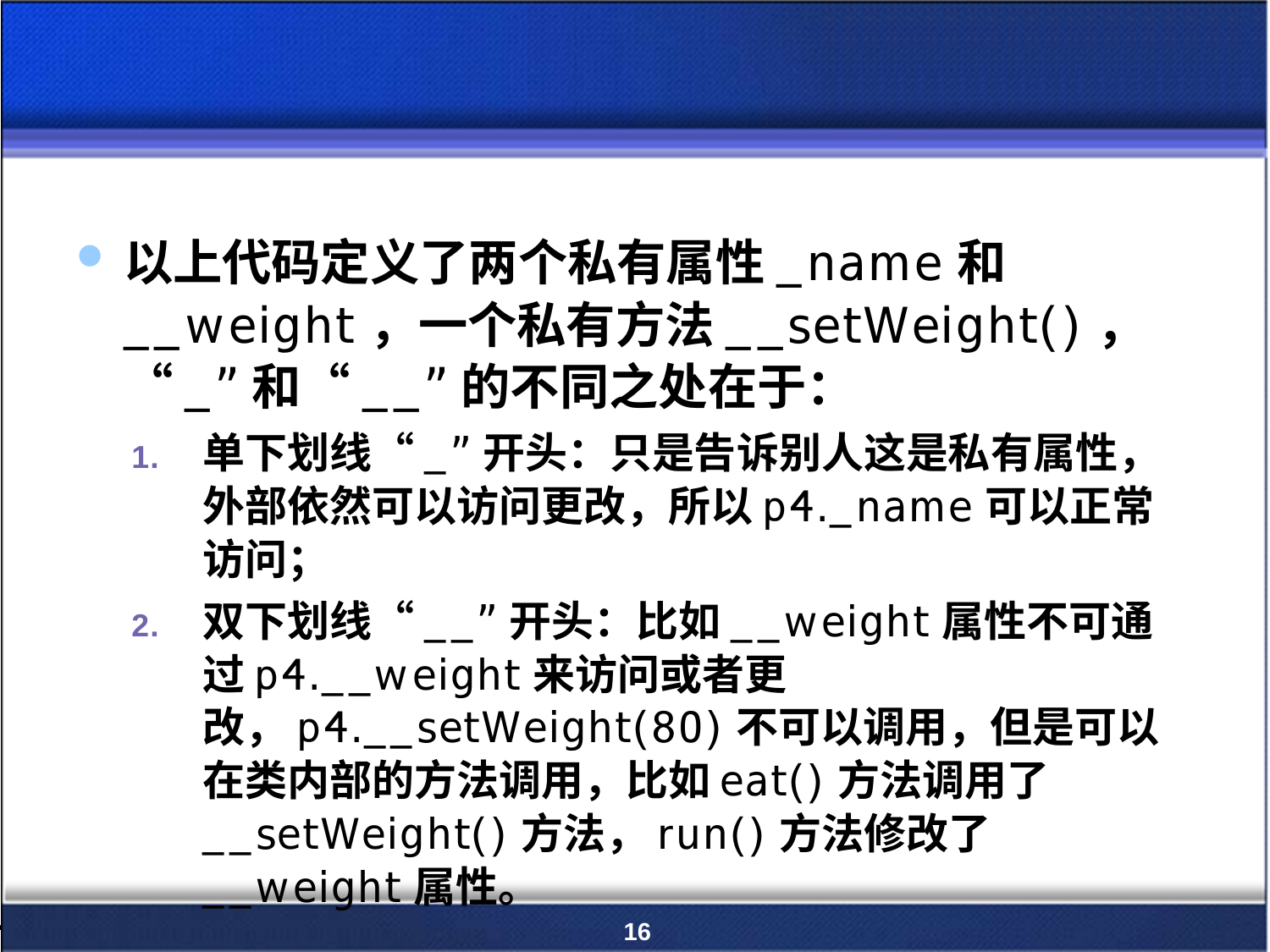

#
以上代码定义了两个私有属性_name和__weight，一个私有方法__setWeight()，“_”和“__”的不同之处在于：
单下划线“_”开头：只是告诉别人这是私有属性，外部依然可以访问更改，所以p4._name可以正常访问；
双下划线“__”开头：比如__weight属性不可通过p4.__weight来访问或者更改，p4.__setWeight(80)不可以调用，但是可以在类内部的方法调用，比如eat()方法调用了__setWeight()方法，run()方法修改了__weight属性。

16